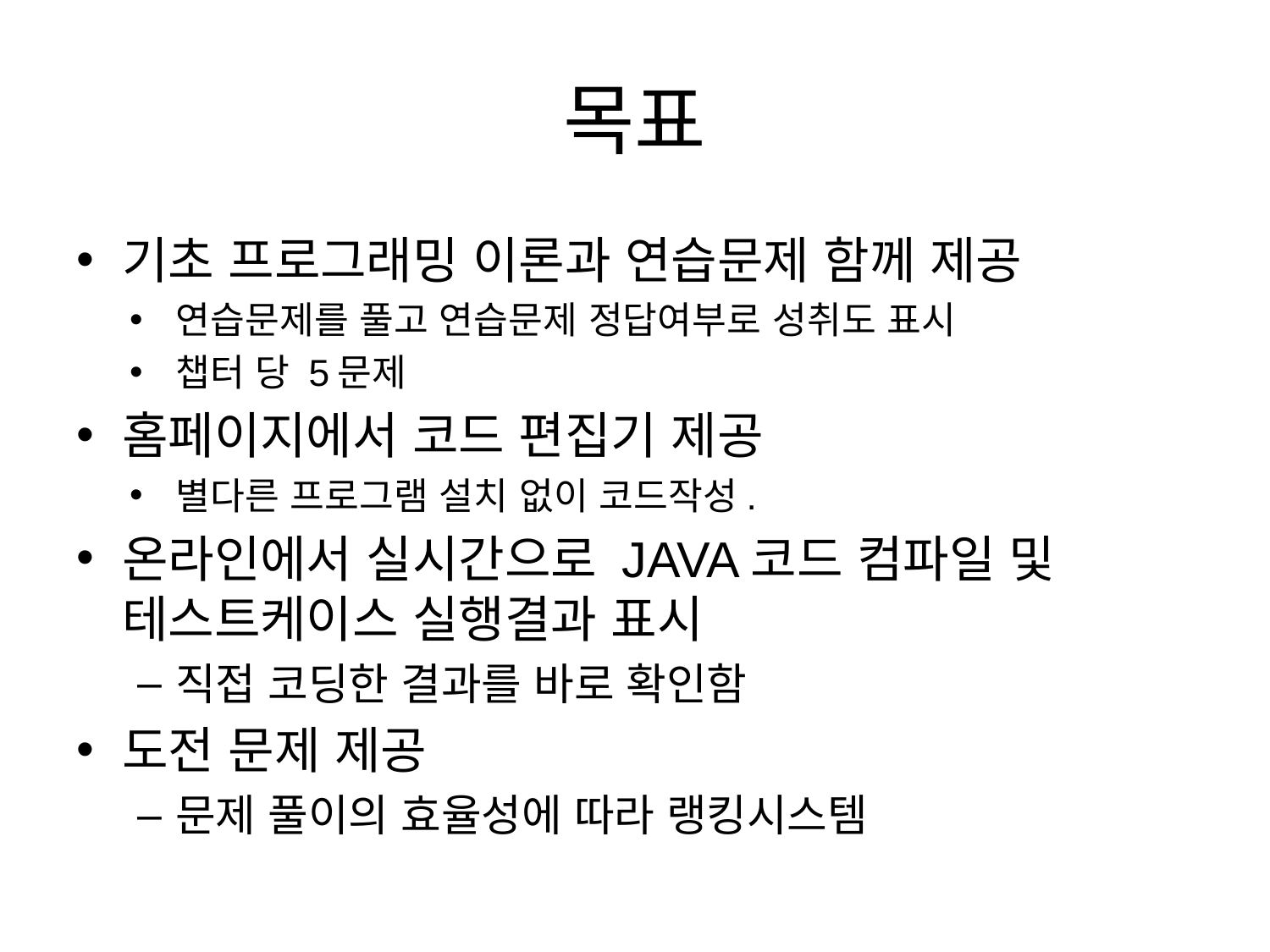

# 목표
기초 프로그래밍 이론과 연습문제 함께 제공
연습문제를 풀고 연습문제 정답여부로 성취도 표시
챕터 당 5문제
홈페이지에서 코드 편집기 제공
별다른 프로그램 설치 없이 코드작성.
온라인에서 실시간으로 JAVA코드 컴파일 및 테스트케이스 실행결과 표시
직접 코딩한 결과를 바로 확인함
도전 문제 제공
문제 풀이의 효율성에 따라 랭킹시스템